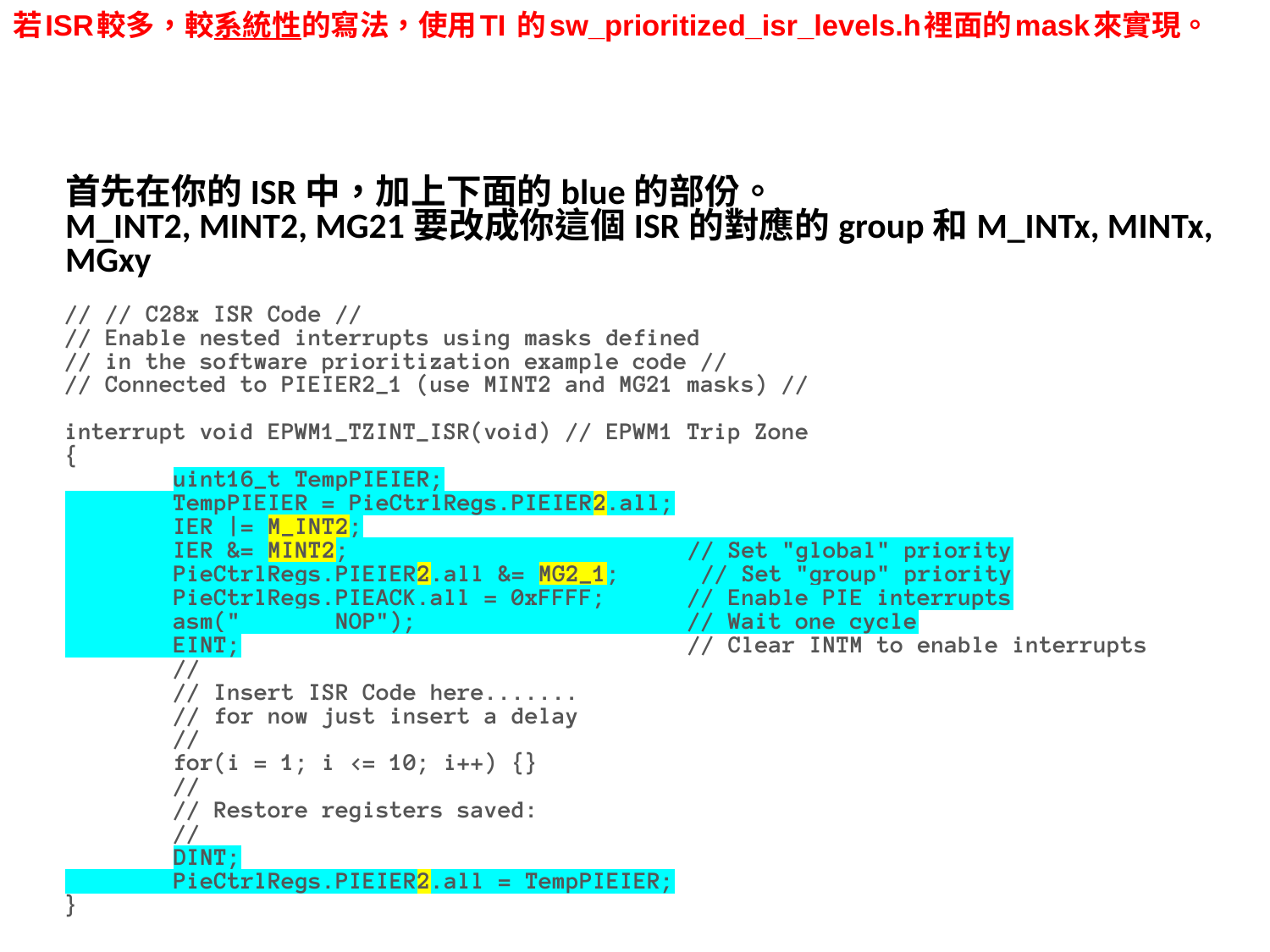

# 若ISR較多，較系統性的寫法，使用TI 的sw_prioritized_isr_levels.h裡面的mask來實現。
首先在你的ISR中，加上下面的blue的部份。
M_INT2, MINT2, MG21要改成你這個ISR的對應的group和M_INTx, MINTx, MGxy

// // C28x ISR Code //
// Enable nested interrupts using masks defined
// in the software prioritization example code //
// Connected to PIEIER2_1 (use MINT2 and MG21 masks) //

interrupt void EPWM1_TZINT_ISR(void) // EPWM1 Trip Zone
{
        uint16_t TempPIEIER;
        TempPIEIER = PieCtrlRegs.PIEIER2.all;
        IER |= M_INT2;
        IER &= MINT2;                         // Set "global" priority
        PieCtrlRegs.PIEIER2.all &= MG2_1;      // Set "group" priority
        PieCtrlRegs.PIEACK.all = 0xFFFF;      // Enable PIE interrupts
        asm("       NOP");                    // Wait one cycle
        EINT;                                 // Clear INTM to enable interrupts
        //
        // Insert ISR Code here.......
        // for now just insert a delay
        //
        for(i = 1; i <= 10; i++) {}
        //
        // Restore registers saved:
        //
        DINT;
        PieCtrlRegs.PIEIER2.all = TempPIEIER;
}